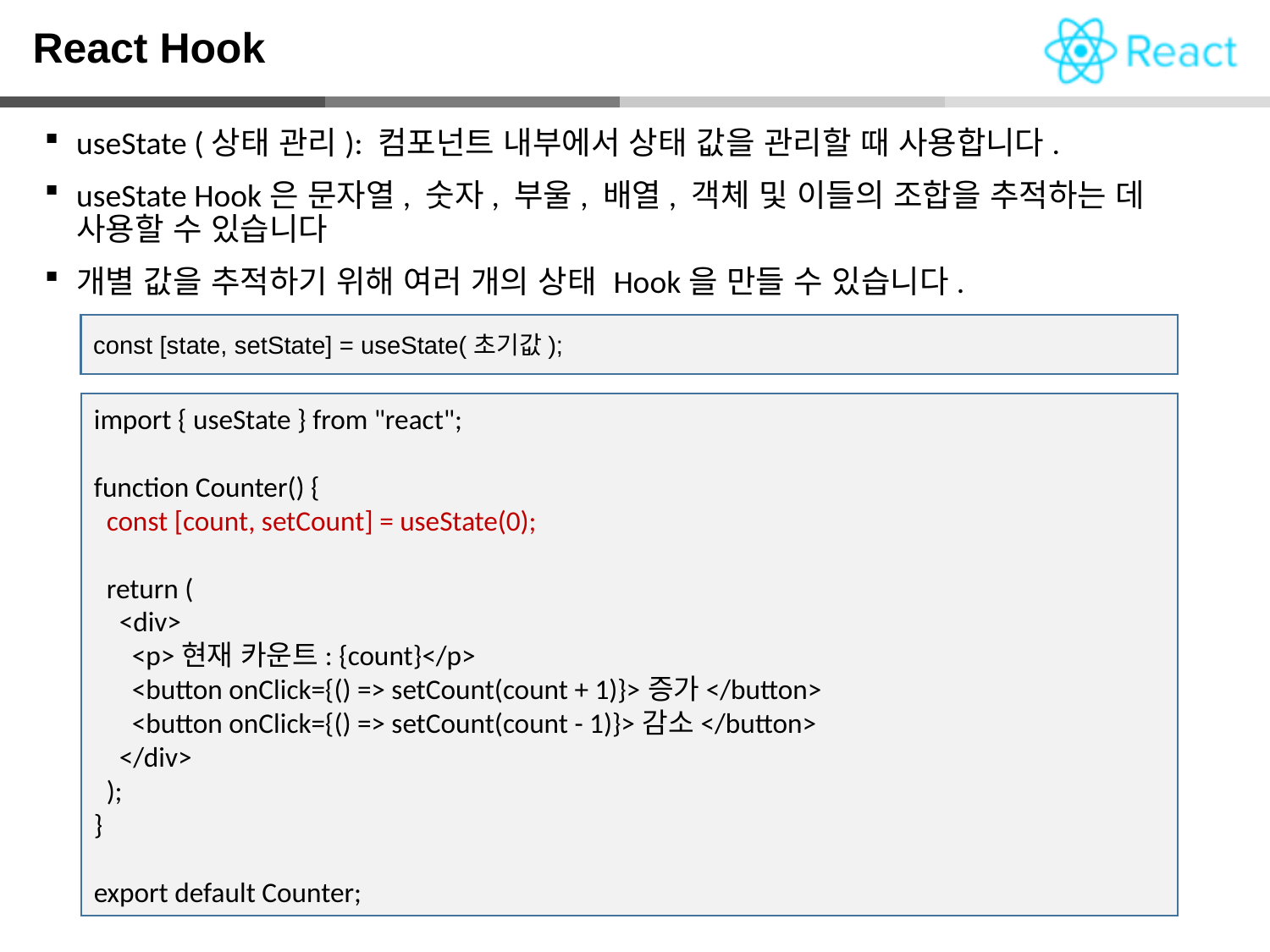

React Hook
useState (상태 관리): 컴포넌트 내부에서 상태 값을 관리할 때 사용합니다.
useState Hook은 문자열, 숫자, 부울, 배열, 객체 및 이들의 조합을 추적하는 데 사용할 수 있습니다
개별 값을 추적하기 위해 여러 개의 상태 Hook을 만들 수 있습니다.

const [state, setState] = useState(초기값);
import { useState } from "react";

function Counter() {
  const [count, setCount] = useState(0);

  return (
    <div>
      <p>현재 카운트: {count}</p>
      <button onClick={() => setCount(count + 1)}>증가</button>
      <button onClick={() => setCount(count - 1)}>감소</button>
    </div>
  );
}

export default Counter;